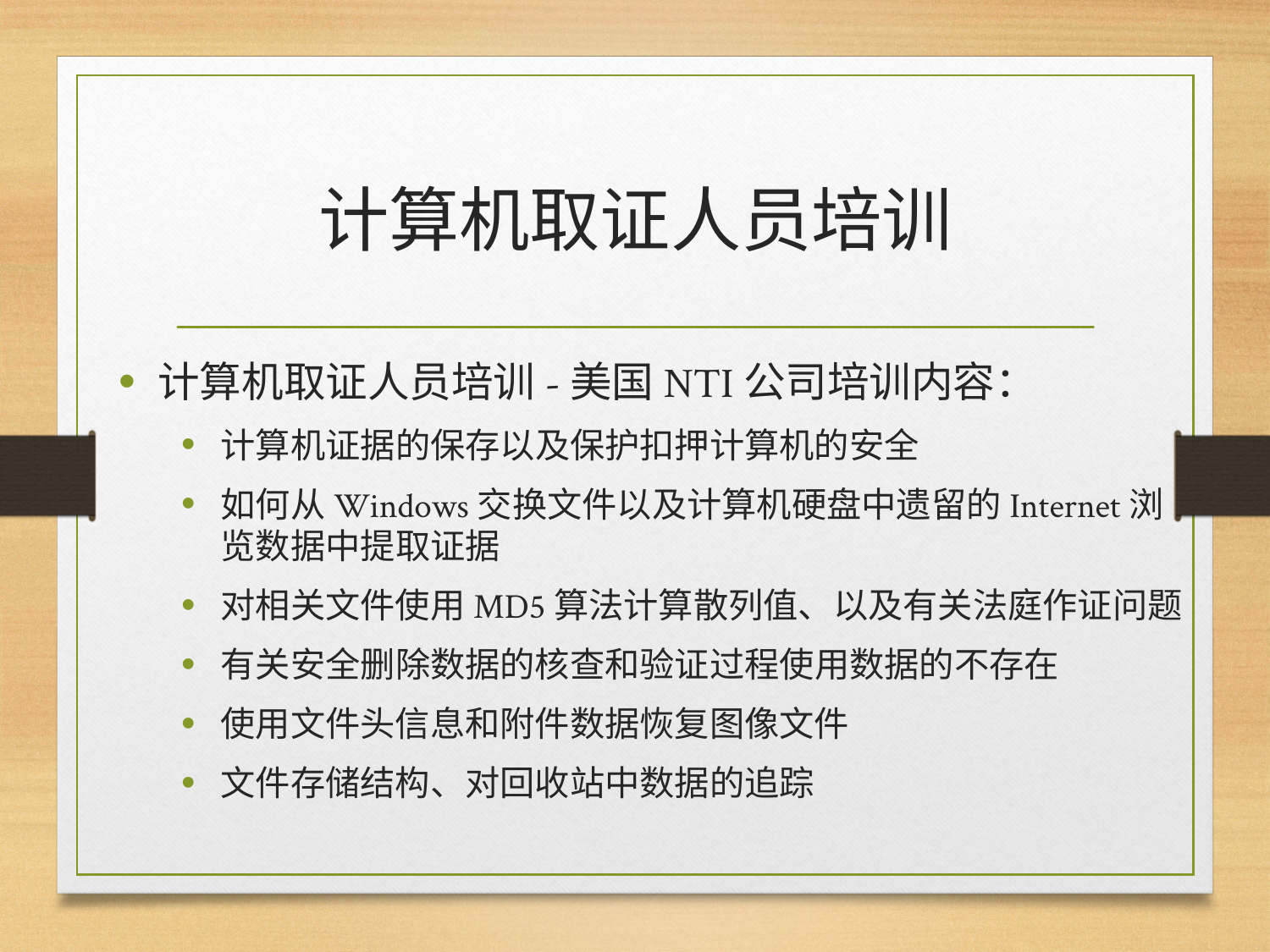

# 计算机取证人员培训
计算机取证人员培训-美国NTI公司培训内容：
计算机证据的保存以及保护扣押计算机的安全
如何从Windows交换文件以及计算机硬盘中遗留的Internet浏览数据中提取证据
对相关文件使用MD5算法计算散列值、以及有关法庭作证问题
有关安全删除数据的核查和验证过程使用数据的不存在
使用文件头信息和附件数据恢复图像文件
文件存储结构、对回收站中数据的追踪